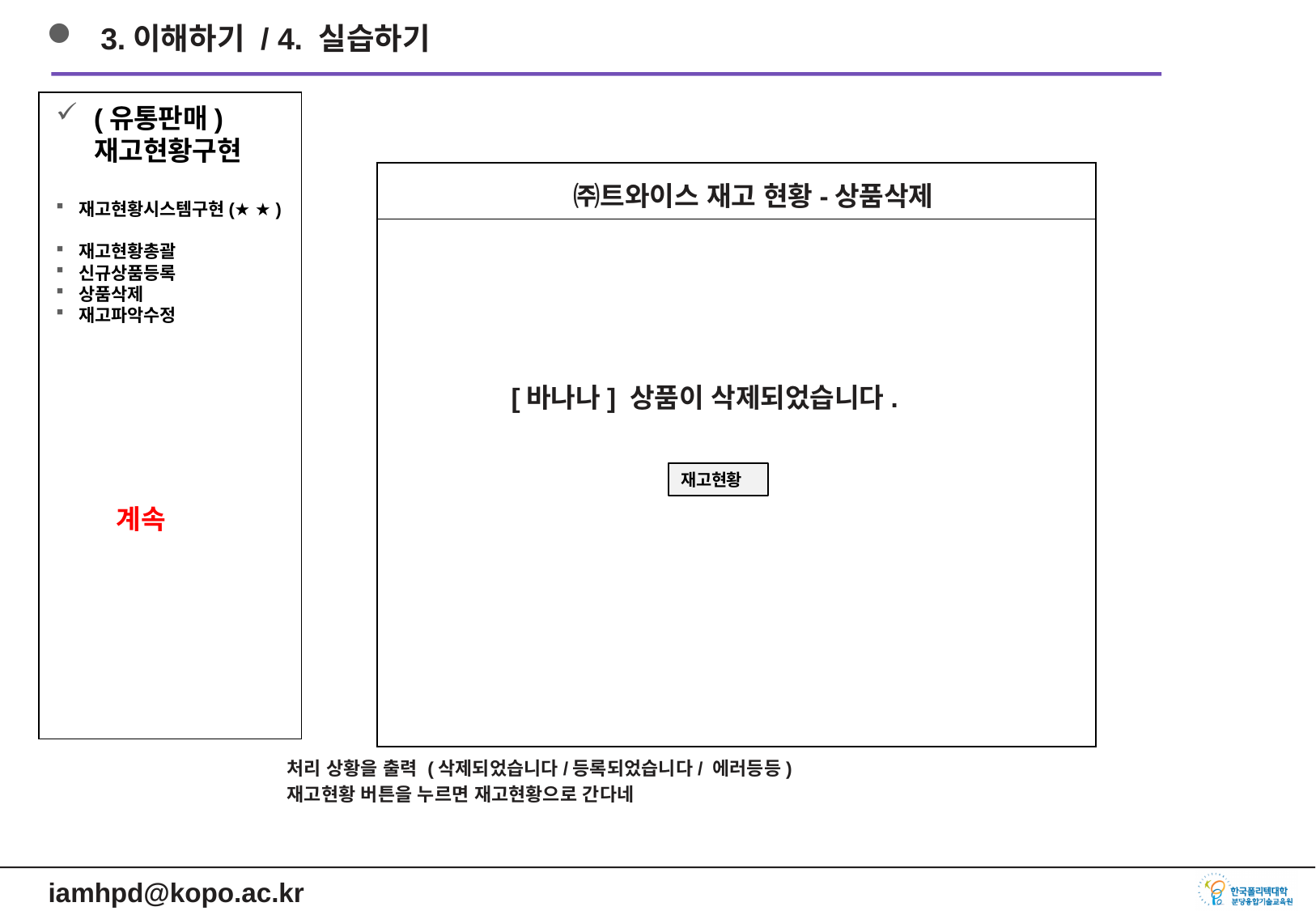

3.이해하기 / 4. 실습하기
(유통판매)재고현황구현

재고현황시스템구현(★ ★ )

재고현황총괄
신규상품등록
상품삭제
재고파악수정
|  |
| --- |
|  |
㈜트와이스 재고 현황-상품삭제
[바나나] 상품이 삭제되었습니다.
재고현황
계속
처리 상황을 출력 (삭제되었습니다/등록되었습니다/ 에러등등)
재고현황 버튼을 누르면 재고현황으로 간다네